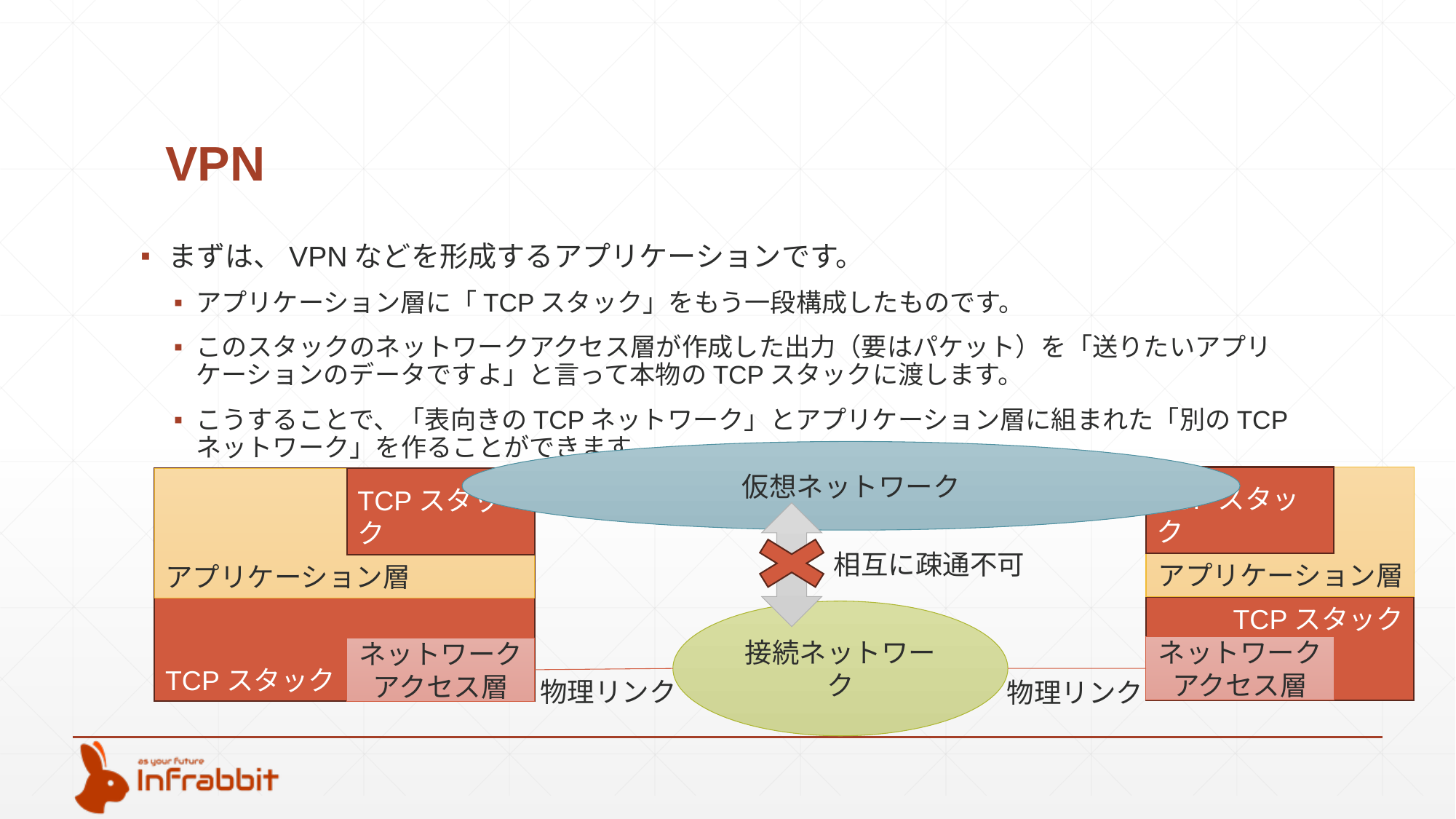

# VPN
まずは、VPNなどを形成するアプリケーションです。
アプリケーション層に「TCPスタック」をもう一段構成したものです。
このスタックのネットワークアクセス層が作成した出力（要はパケット）を「送りたいアプリケーションのデータですよ」と言って本物のTCPスタックに渡します。
こうすることで、「表向きのTCPネットワーク」とアプリケーション層に組まれた「別のTCPネットワーク」を作ることができます。
仮想ネットワーク
アプリケーション層
TCPスタック
TCPスタック
アプリケーション層
TCPスタック

相互に疎通不可
TCPスタック
接続ネットワーク
ネットワークアクセス層
ネットワークアクセス層
物理リンク
物理リンク